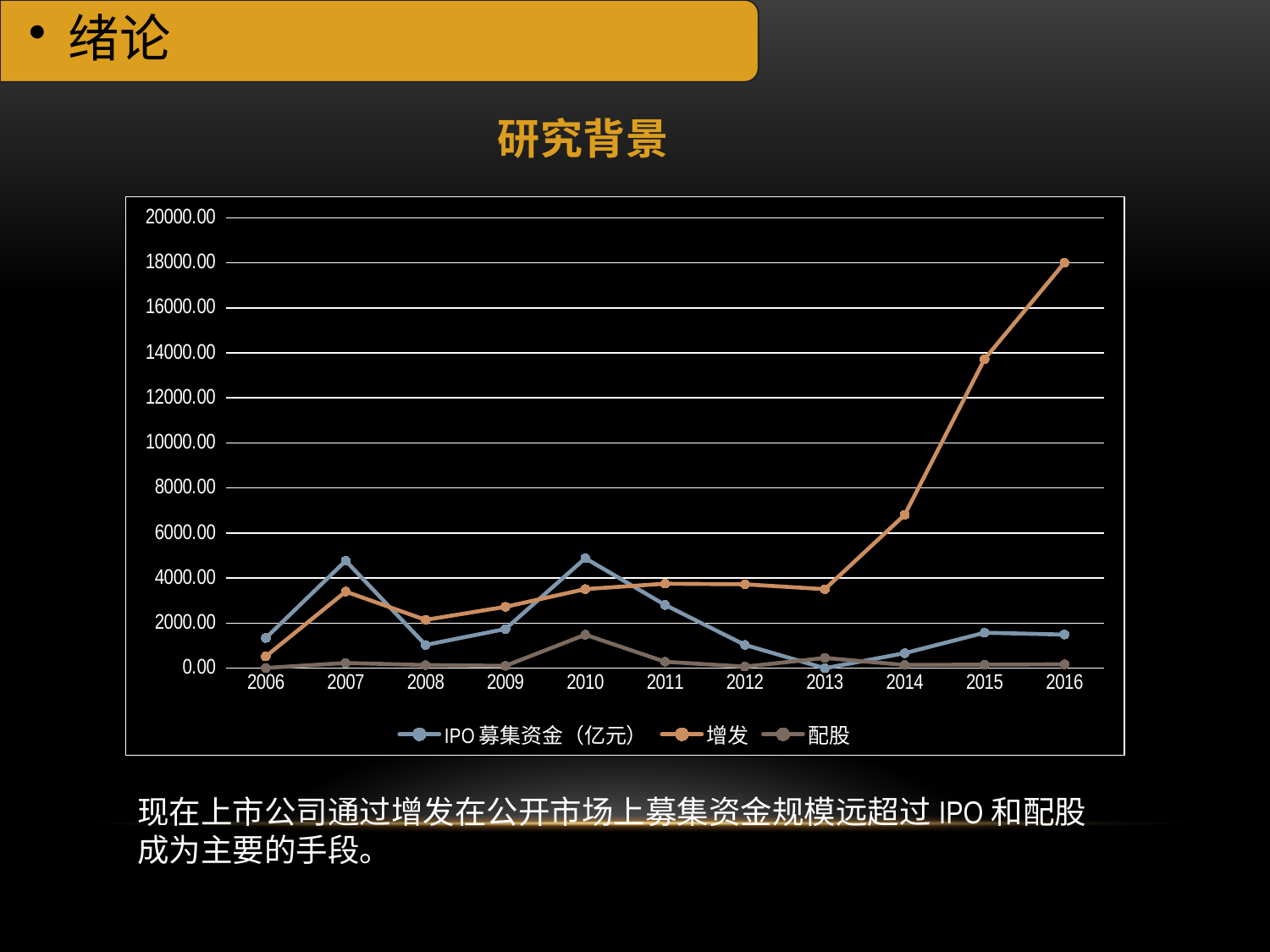

绪论
研究背景

### Chart

| Category | IPO募集资金（亿元） | 增发 | 配股 |
|---|---|---|---|
| 2006 | 1341.7 | 524.7 | 11.52 |
| 2007 | 4770.83 | 3403.8700000000017 | 232.55 |
| 2008 | 1034.3799999999999 | 2148.410000000001 | 139.5 |
| 2009 | 1739.98 | 2726.08 | 105.97 |
| 2010 | 4885.14 | 3513.430000000001 | 1487.62 |
| 2011 | 2809.69 | 3753.62 | 289.1 |
| 2012 | 1034.32 | 3726.7599999999998 | 70.42 |
| 2013 | 0.0 | 3510.34 | 457.2199999999998 |
| 2014 | 668.89 | 6812.150000000002 | 145.26 |
| 2015 | 1576.3899999999999 | 13723.11 | 157.62 |
| 2016 | 1496.08 | 18000.490000000005 | 175.94 |
现在上市公司通过增发在公开市场上募集资金规模远超过IPO和配股成为主要的手段。